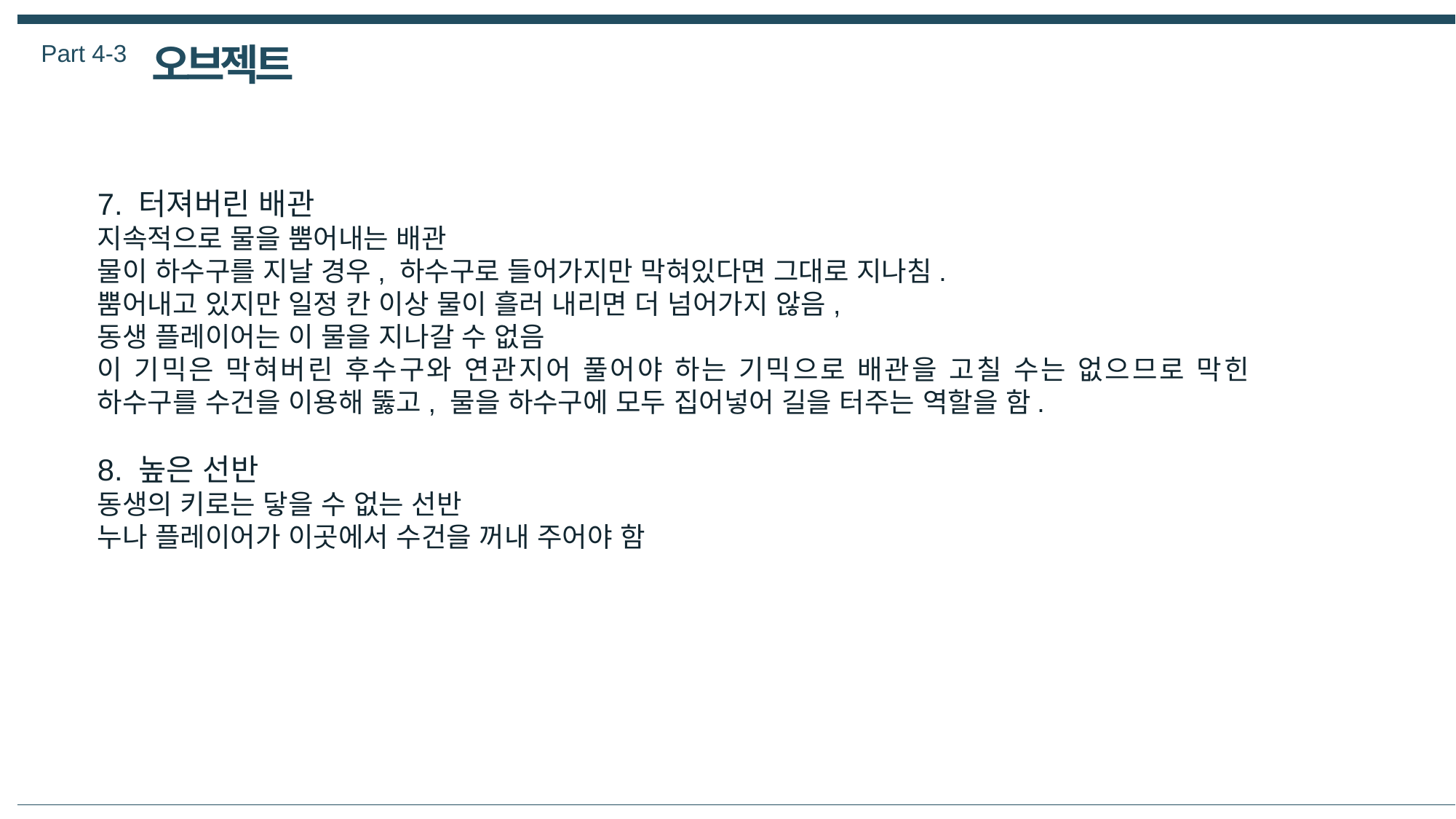

Part 4-3
오브젝트
7. 터져버린 배관
지속적으로 물을 뿜어내는 배관
물이 하수구를 지날 경우, 하수구로 들어가지만 막혀있다면 그대로 지나침.
뿜어내고 있지만 일정 칸 이상 물이 흘러 내리면 더 넘어가지 않음,
동생 플레이어는 이 물을 지나갈 수 없음
이 기믹은 막혀버린 후수구와 연관지어 풀어야 하는 기믹으로 배관을 고칠 수는 없으므로 막힌 하수구를 수건을 이용해 뚫고, 물을 하수구에 모두 집어넣어 길을 터주는 역할을 함.

8. 높은 선반
동생의 키로는 닿을 수 없는 선반
누나 플레이어가 이곳에서 수건을 꺼내 주어야 함